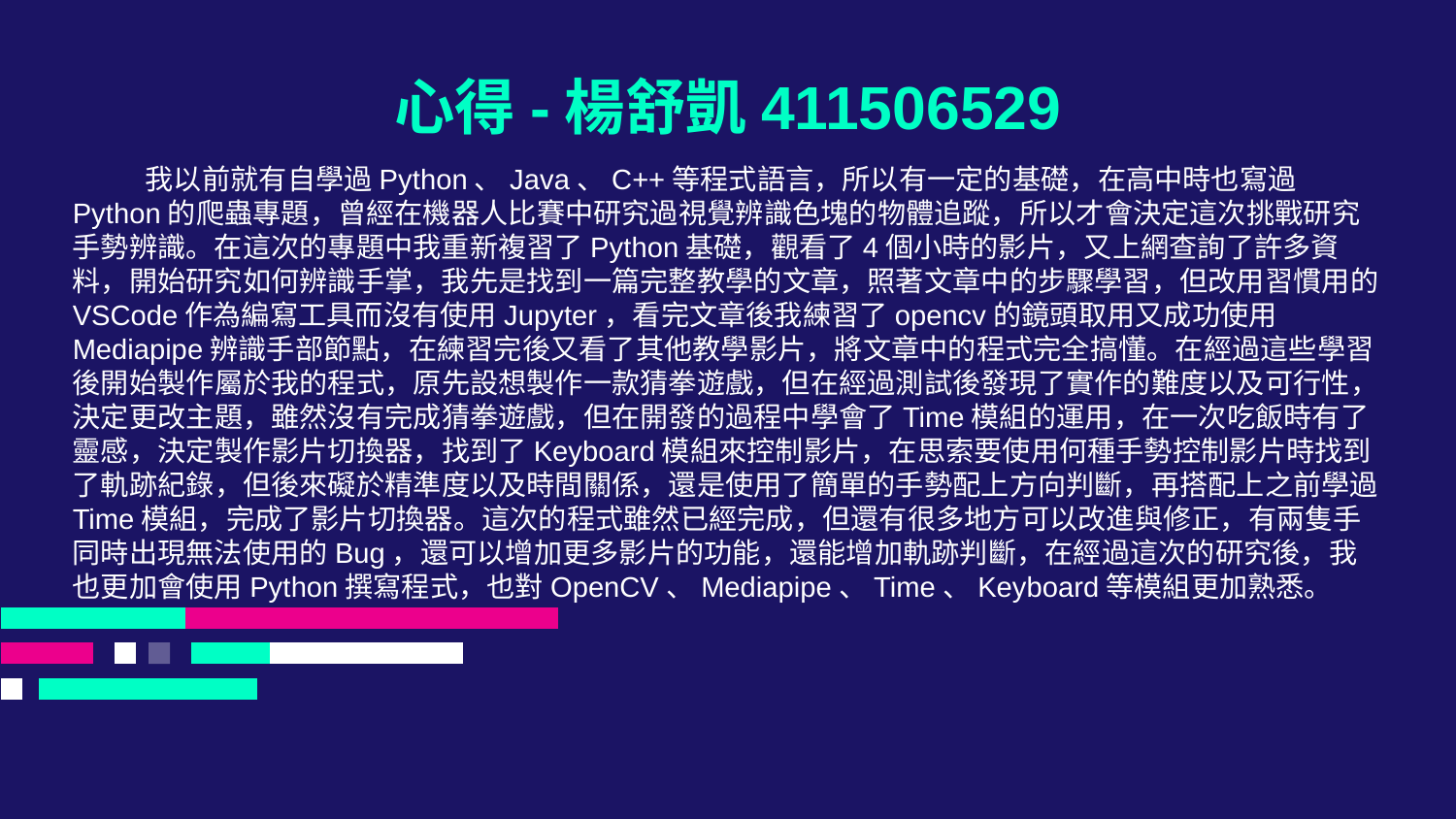

心得-楊舒凱411506529
我以前就有自學過Python、Java、C++等程式語言，所以有一定的基礎，在高中時也寫過Python的爬蟲專題，曾經在機器人比賽中研究過視覺辨識色塊的物體追蹤，所以才會決定這次挑戰研究手勢辨識。在這次的專題中我重新複習了Python基礎，觀看了4個小時的影片，又上網查詢了許多資料，開始研究如何辨識手掌，我先是找到一篇完整教學的文章，照著文章中的步驟學習，但改用習慣用的VSCode作為編寫工具而沒有使用Jupyter，看完文章後我練習了opencv的鏡頭取用又成功使用Mediapipe辨識手部節點，在練習完後又看了其他教學影片，將文章中的程式完全搞懂。在經過這些學習後開始製作屬於我的程式，原先設想製作一款猜拳遊戲，但在經過測試後發現了實作的難度以及可行性，決定更改主題，雖然沒有完成猜拳遊戲，但在開發的過程中學會了Time模組的運用，在一次吃飯時有了靈感，決定製作影片切換器，找到了Keyboard模組來控制影片，在思索要使用何種手勢控制影片時找到了軌跡紀錄，但後來礙於精準度以及時間關係，還是使用了簡單的手勢配上方向判斷，再搭配上之前學過Time模組，完成了影片切換器。這次的程式雖然已經完成，但還有很多地方可以改進與修正，有兩隻手同時出現無法使用的Bug，還可以增加更多影片的功能，還能增加軌跡判斷，在經過這次的研究後，我也更加會使用Python撰寫程式，也對OpenCV、Mediapipe、Time、Keyboard等模組更加熟悉。